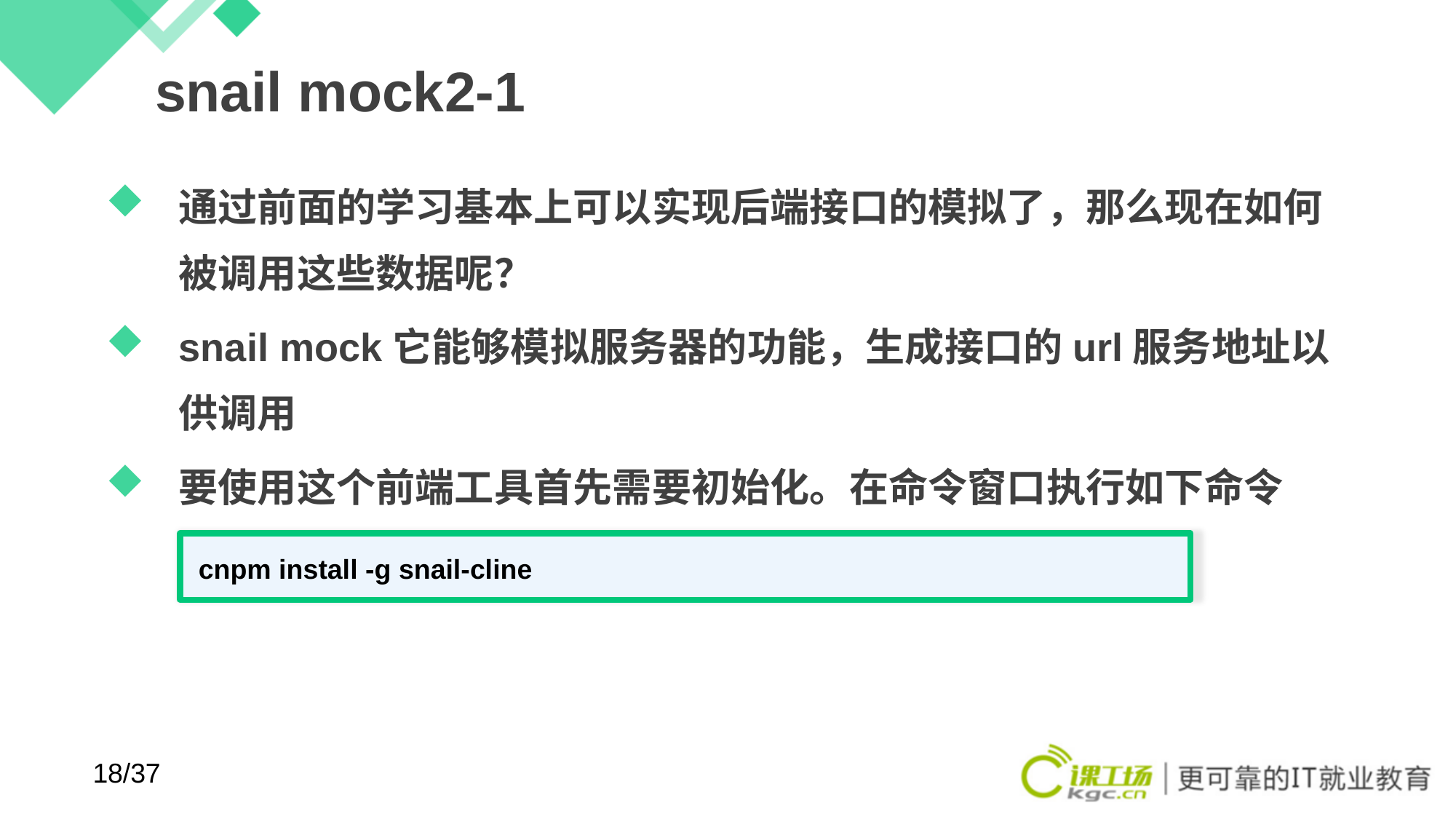

# snail mock2-1
通过前面的学习基本上可以实现后端接口的模拟了，那么现在如何被调用这些数据呢？
snail mock它能够模拟服务器的功能，生成接口的url服务地址以供调用
要使用这个前端工具首先需要初始化。在命令窗口执行如下命令

 cnpm install -g snail-cline